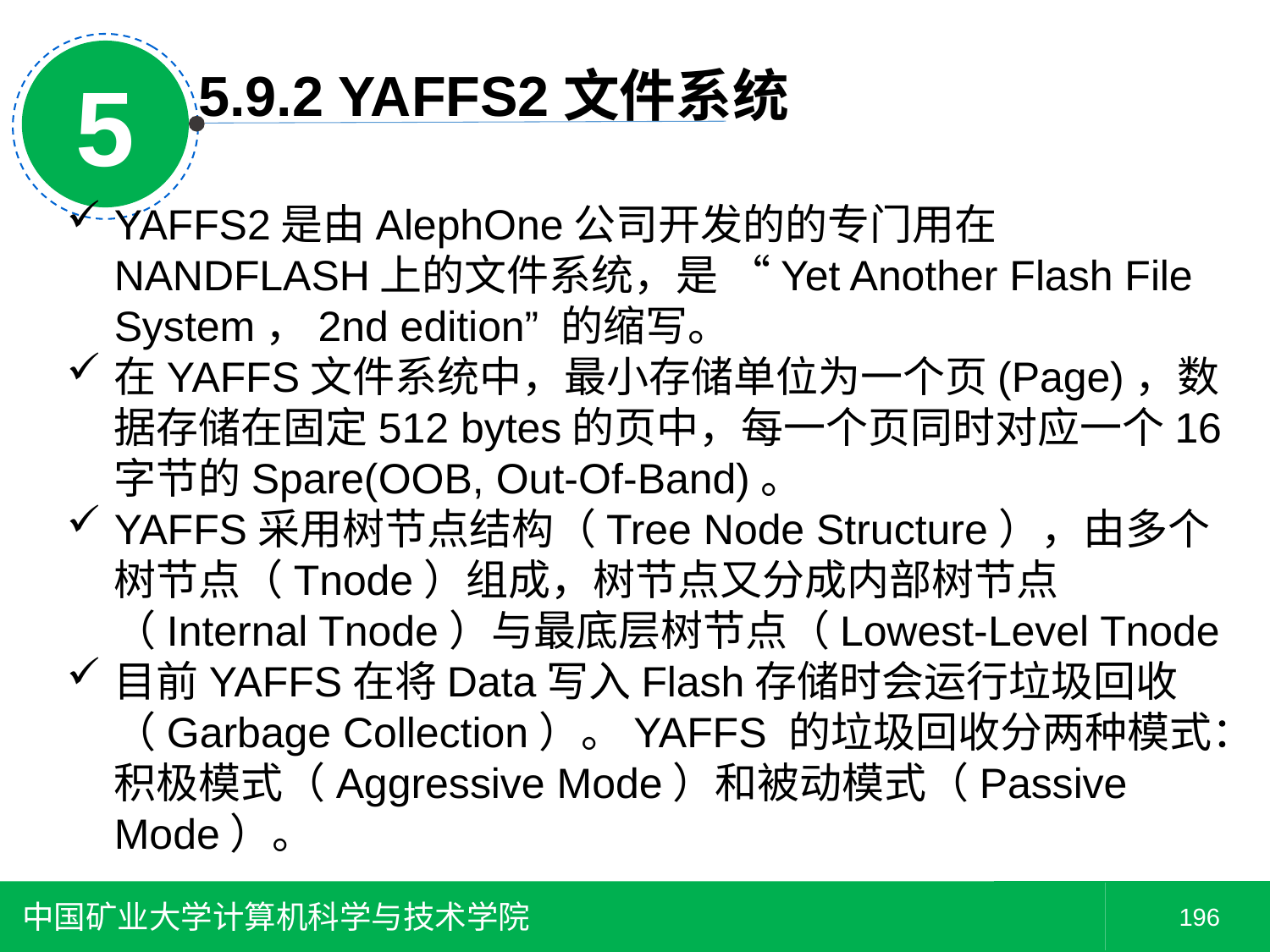

5
5.9.2 YAFFS2文件系统

YAFFS2是由AlephOne公司开发的的专门用在NANDFLASH上的文件系统，是 “Yet Another Flash File System，2nd edition” 的缩写。
在YAFFS文件系统中，最小存储单位为一个页(Page)，数据存储在固定512 bytes的页中，每一个页同时对应一个16 字节的Spare(OOB, Out-Of-Band)。
YAFFS采用树节点结构（Tree Node Structure），由多个树节点（Tnode）组成，树节点又分成内部树节点（Internal Tnode）与最底层树节点（Lowest-Level Tnode
目前YAFFS在将Data写入Flash存储时会运行垃圾回收（Garbage Collection）。YAFFS 的垃圾回收分两种模式：积极模式（Aggressive Mode）和被动模式（Passive Mode）。